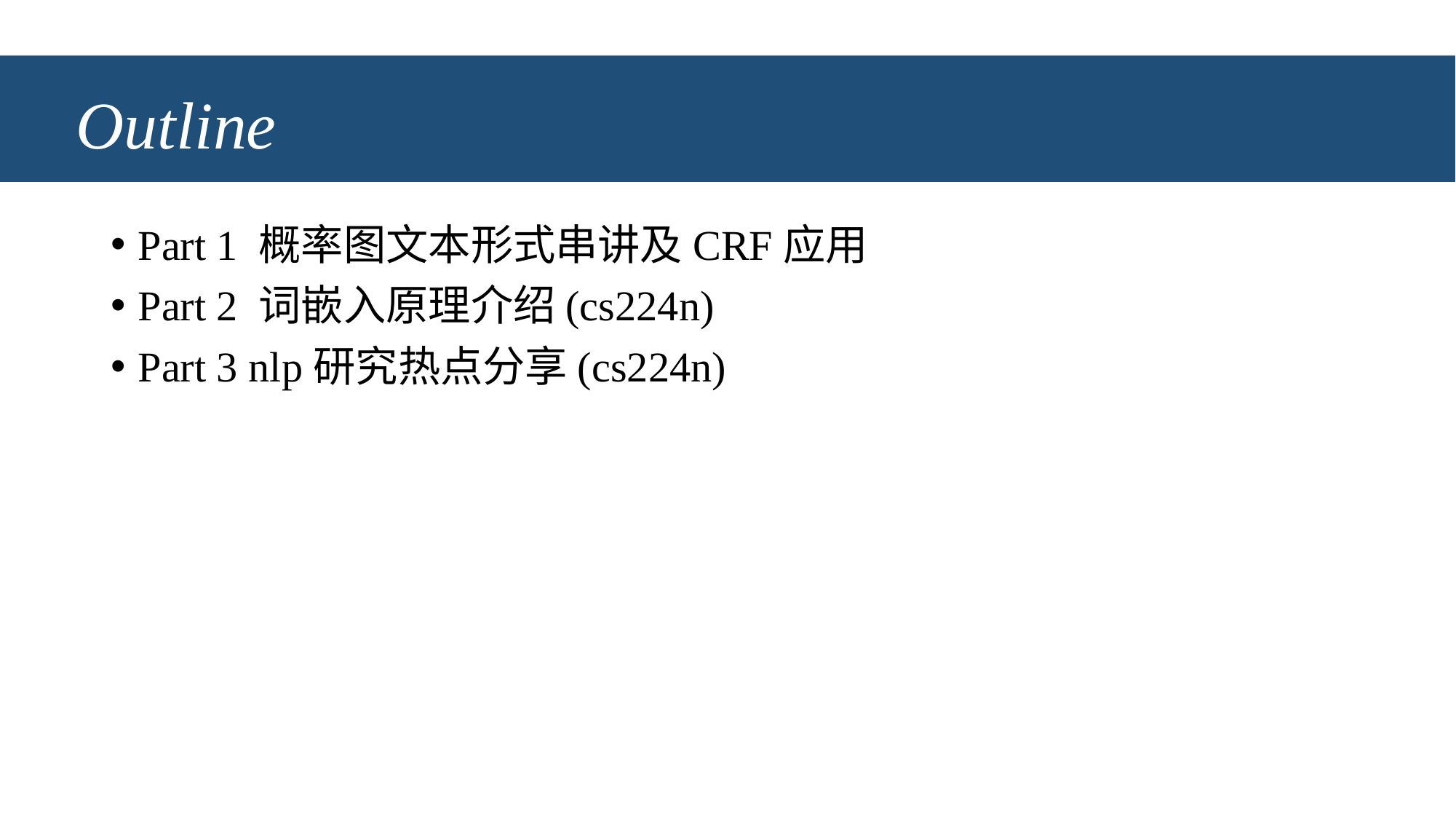

# Outline

Part 1 概率图文本形式串讲及CRF应用
Part 2 词嵌入原理介绍(cs224n)
Part 3 nlp研究热点分享(cs224n)